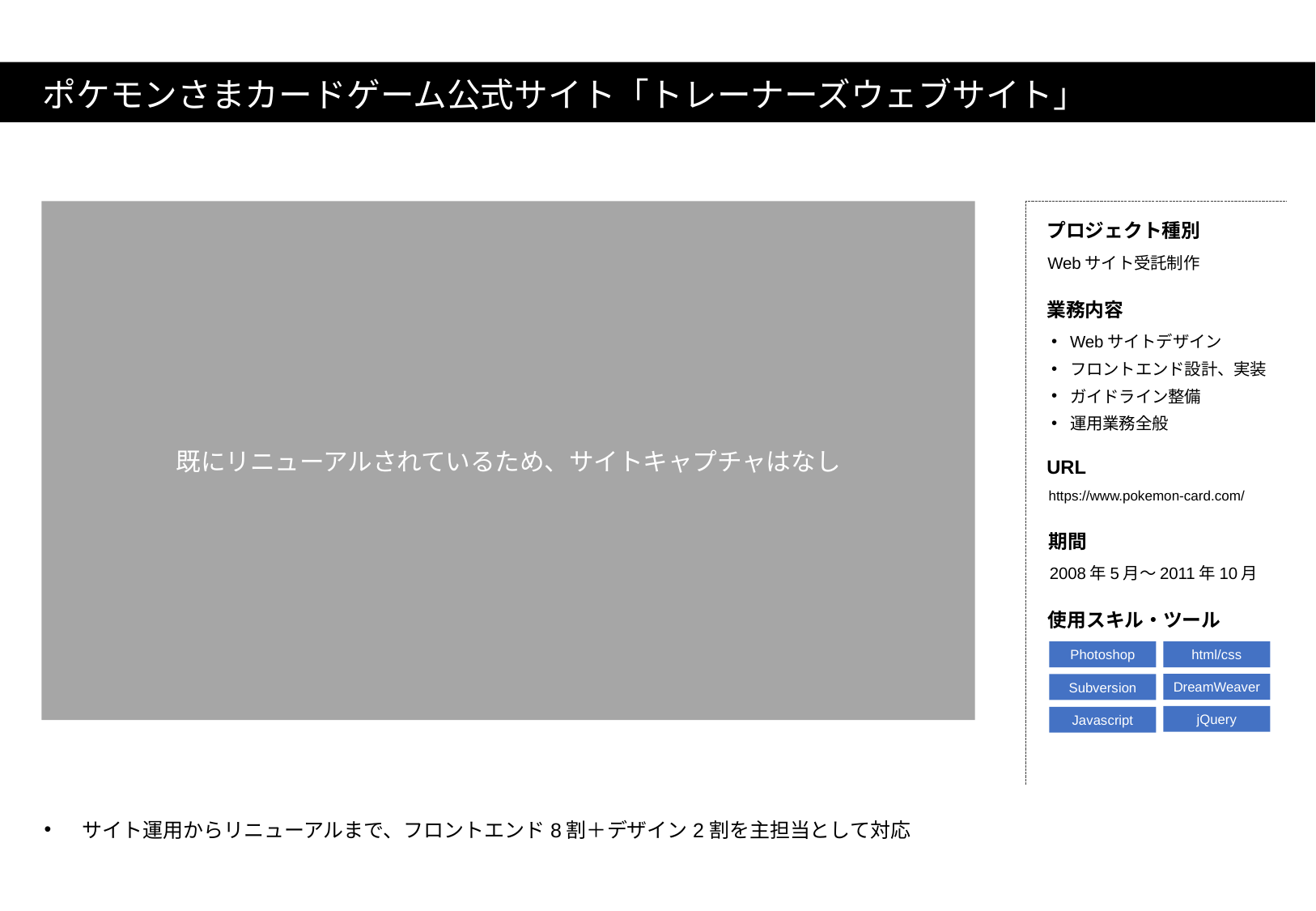

ポケモンさまカードゲーム公式サイト「トレーナーズウェブサイト」
既にリニューアルされているため、サイトキャプチャはなし

プロジェクト種別
Webサイト受託制作
業務内容
Webサイトデザイン
フロントエンド設計、実装
ガイドライン整備
運用業務全般
URL
https://www.pokemon-card.com/
期間
2008年5月～2011年10月
使用スキル・ツール
Photoshop
html/css
DreamWeaver
Subversion
jQuery
Javascript
サイト運用からリニューアルまで、フロントエンド8割＋デザイン2割を主担当として対応